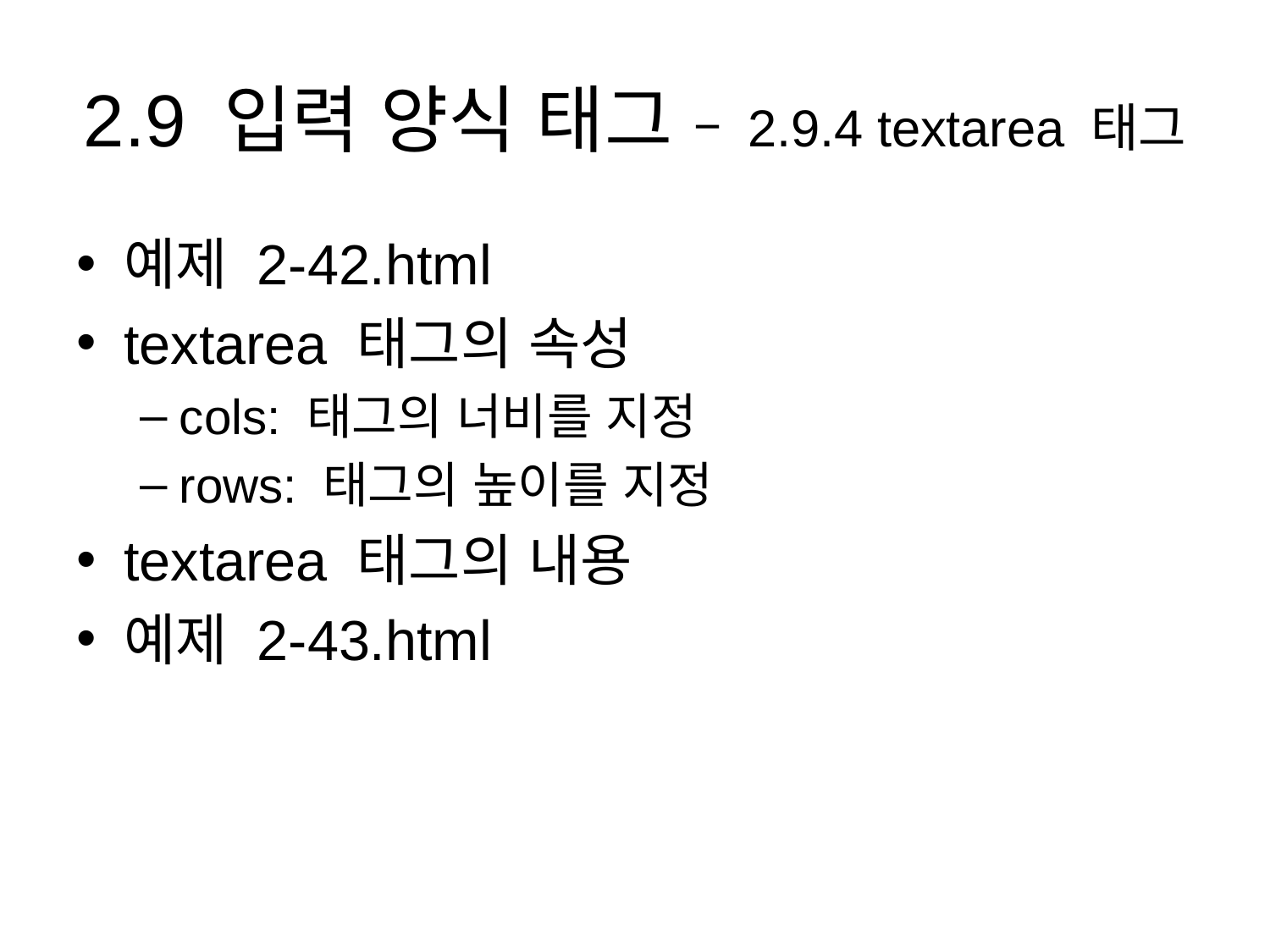

# 2.9 입력 양식 태그 – 2.9.4 textarea 태그
예제 2-42.html
textarea 태그의 속성
cols: 태그의 너비를 지정
rows: 태그의 높이를 지정
textarea 태그의 내용
예제 2-43.html